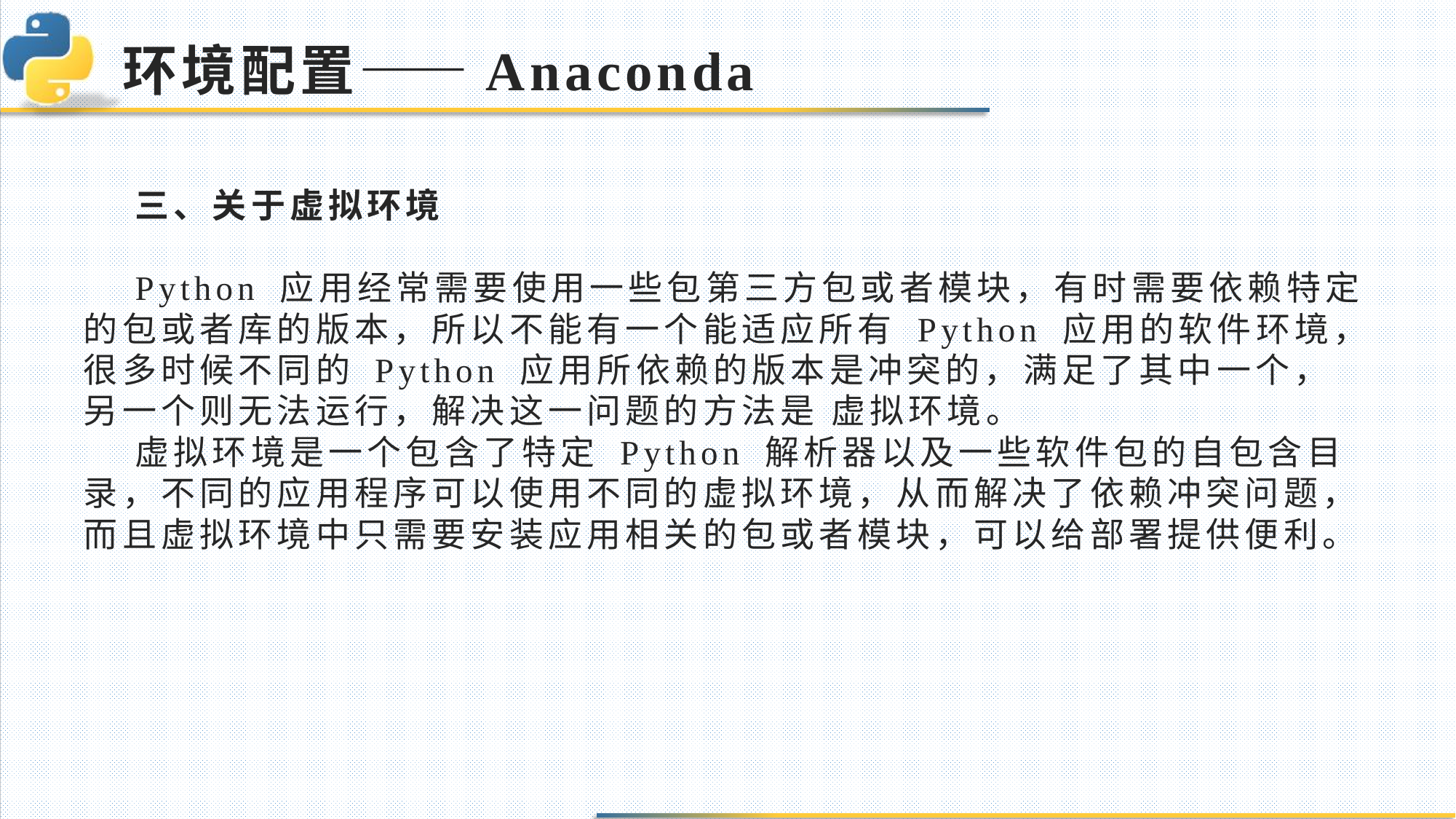

# 环境配置——Anaconda
三、关于虚拟环境

Python 应用经常需要使用一些包第三方包或者模块，有时需要依赖特定的包或者库的版本，所以不能有一个能适应所有 Python 应用的软件环境，很多时候不同的 Python 应用所依赖的版本是冲突的，满足了其中一个，另一个则无法运行，解决这一问题的方法是 虚拟环境。
虚拟环境是一个包含了特定 Python 解析器以及一些软件包的自包含目录，不同的应用程序可以使用不同的虚拟环境，从而解决了依赖冲突问题，而且虚拟环境中只需要安装应用相关的包或者模块，可以给部署提供便利。